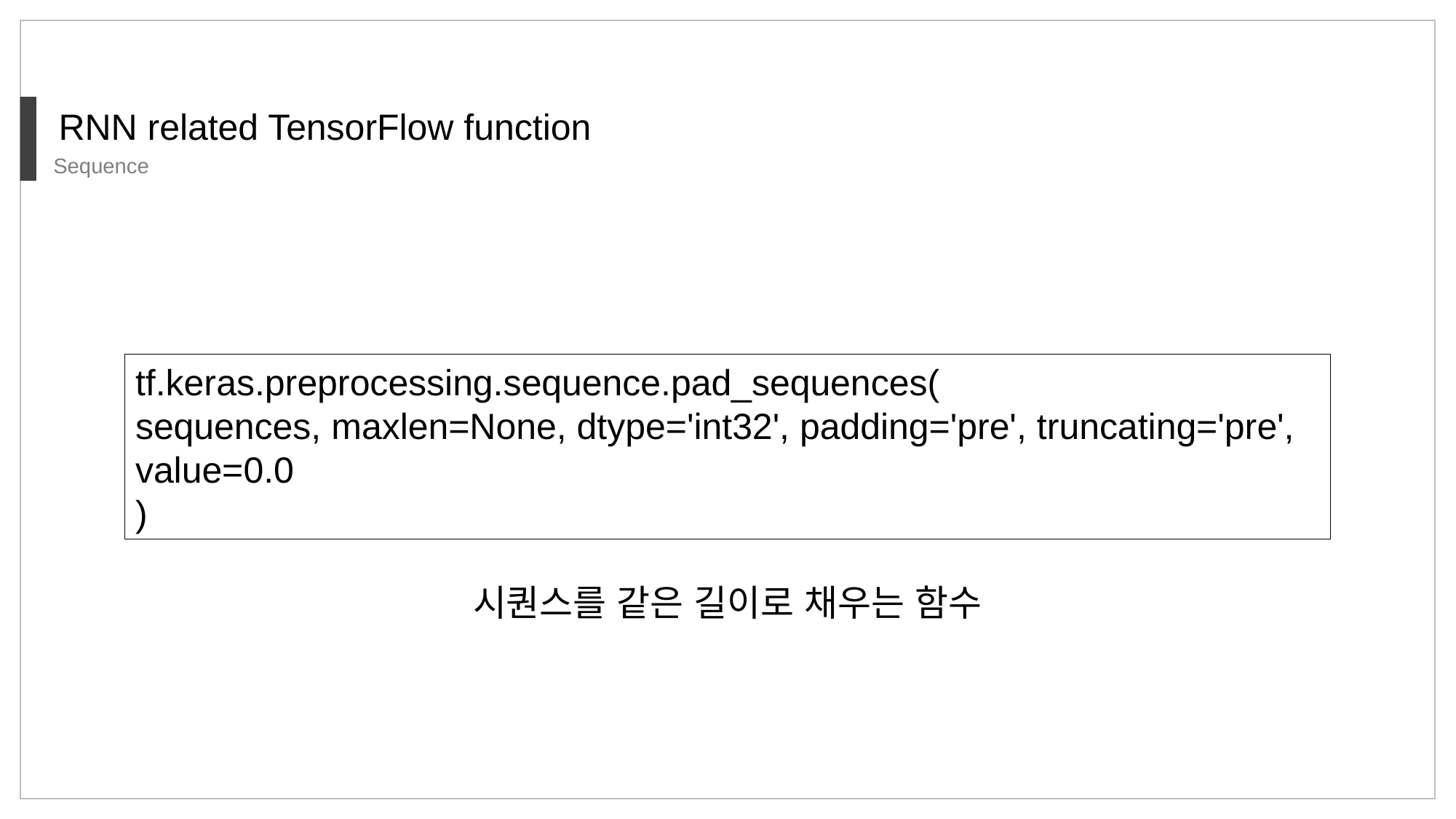

RNN related TensorFlow function
Sequence
tf.keras.preprocessing.sequence.pad_sequences(
sequences, maxlen=None, dtype='int32', padding='pre', truncating='pre',
value=0.0
)
시퀀스를 같은 길이로 채우는 함수